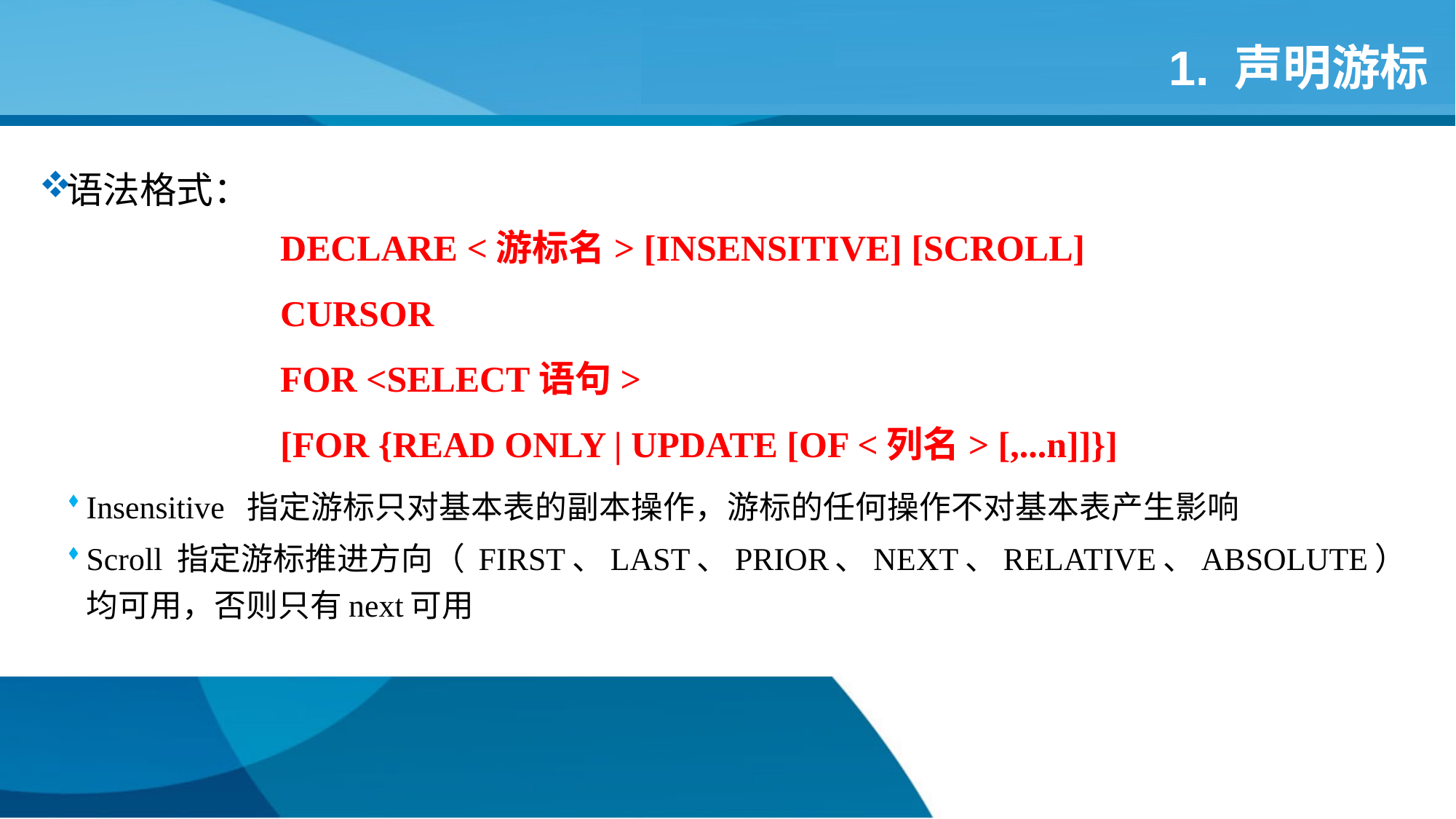

# 1. 声明游标
语法格式：

Insensitive  指定游标只对基本表的副本操作，游标的任何操作不对基本表产生影响
Scroll 指定游标推进方向（ FIRST、LAST、PRIOR、NEXT、RELATIVE、ABSOLUTE）均可用，否则只有next可用

DECLARE <游标名> [INSENSITIVE] [SCROLL] CURSOR
FOR <SELECT语句>
[FOR {READ ONLY | UPDATE [OF <列名> [,...n]]}]